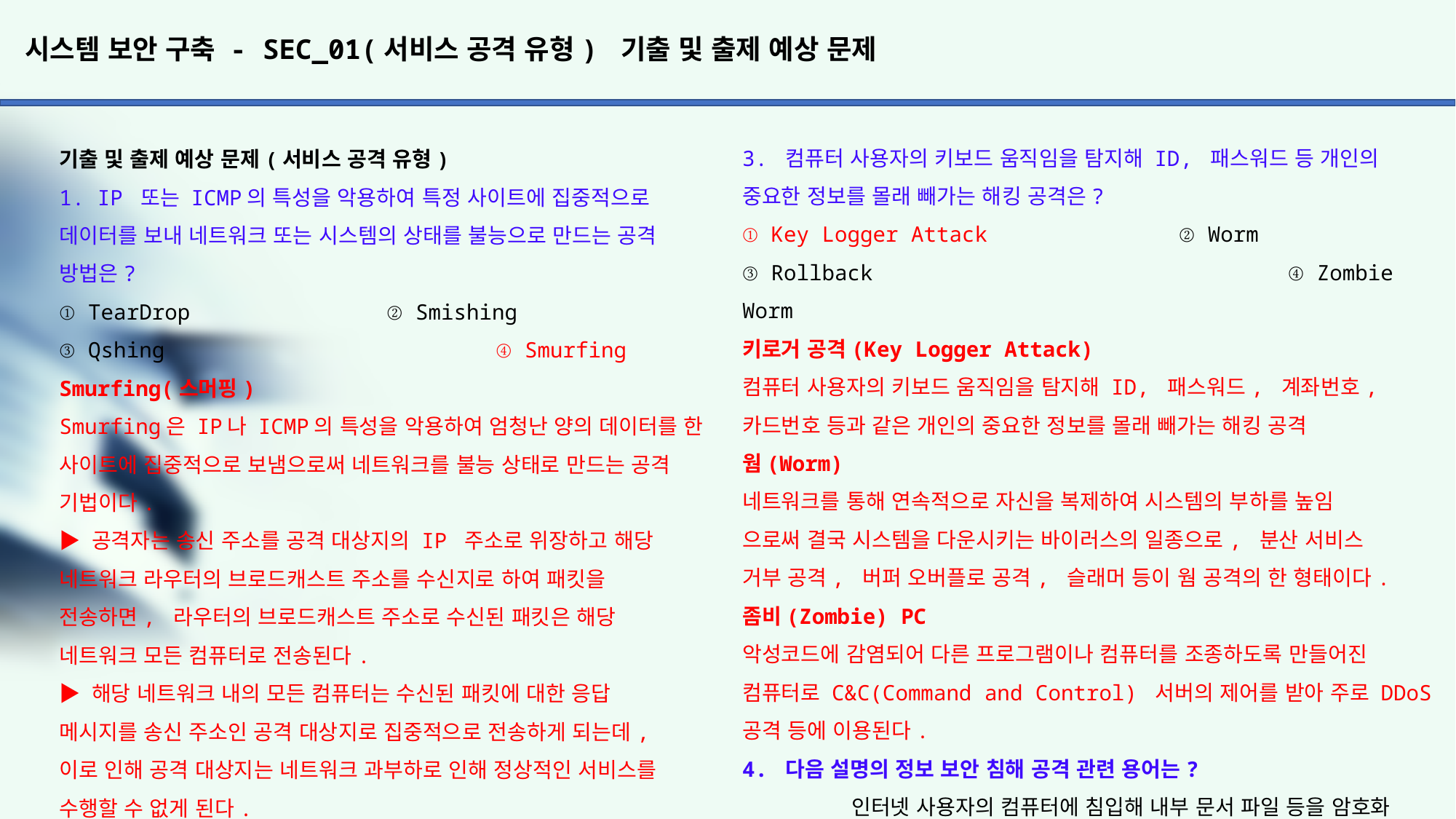

# 시스템 보안 구축 - SEC_01(서비스 공격 유형) 기출 및 출제 예상 문제
3. 컴퓨터 사용자의 키보드 움직임을 탐지해 ID, 패스워드 등 개인의
중요한 정보를 몰래 빼가는 해킹 공격은?
① Key Logger Attack 		② Worm
③ Rollback 				④ Zombie Worm
키로거 공격(Key Logger Attack)
컴퓨터 사용자의 키보드 움직임을 탐지해 ID, 패스워드, 계좌번호,
카드번호 등과 같은 개인의 중요한 정보를 몰래 빼가는 해킹 공격
웜(Worm)
네트워크를 통해 연속적으로 자신을 복제하여 시스템의 부하를 높임
으로써 결국 시스템을 다운시키는 바이러스의 일종으로, 분산 서비스
거부 공격, 버퍼 오버플로 공격, 슬래머 등이 웜 공격의 한 형태이다.
좀비(Zombie) PC
악성코드에 감염되어 다른 프로그램이나 컴퓨터를 조종하도록 만들어진
컴퓨터로 C&C(Command and Control) 서버의 제어를 받아 주로 DDoS 공격 등에 이용된다.
4. 다음 설명의 정보 보안 침해 공격 관련 용어는?
	인터넷 사용자의 컴퓨터에 침입해 내부 문서 파일 등을 암호화
	해 사용자가 열지 못하게 하는 공격으로, 암호 해독용 프로그램 	의 전달을 조건으로 사용자에게 돈을 요구하기도 한다.
① Smishing 		② C-brain
③ Trojan Horse 	④ Ransomware
랜섬웨어(Ransomware)
인터넷 사용자의 컴퓨터에 잠입해 내부 문서나 파일 등을 암호화해
사용자가 열지 못하게 하는 프로그램으로, 암호 해독용 프로그램의
전달을 조건으로 사용자에게 돈을 요구하기도 한다.
C-brain
1987년 10월 미국 델라웨어 대학교에서 발견되었으며, 이 때문에 델라웨어 바이러스라고도 불리기도 한다. 1985년 파키스탄의 바시트
파루크 알비와 암자드 파루크 알비 형제가 자신들이 만든 소프웨어가
불법 복제되어 퍼지자 이에 복수하려고 불법 복제 방지를 위해 제작
했다고 한다. 세계 최초의 퍼스널 컴퓨터 바이러스로써, 1988년에
발견된 13일의 금요일과 함께 이를 모방한 수많은 컴퓨터 바이러스가 미국에서 제작, 전파되기 시작하였다. 브레인 바이러스는 5.25 디스켓
에만 감염된다. 당시에는 5.25인치가 많이 쓰였기 때문에 피해가 꽤
컸지만, 3.5인치 디스켓의 등장으로 함께 5.25인치가 역사 속에서 퇴장
하고, 현재는 5.25인치는 커녕 3.5인치를 사용하는 사람도 거의 없기
때문에 평범하게 컴퓨터를 쓰는 사람이 이 바이러스에 걸릴 확률은
0프로 라고 보면 된다.
이 바이러스는 한국에서는 1988년 5월에 처음 발견되었으며, 이로 인해
V3의 선조격인 Vaccine.com이 제작되었다.
당시 국내에서 브레인 바이러스와 관련된 분석 글을 쓰고 어셈블리어로
이 바이러스를 제거하는 프로그램을 짠 서울대 의대생이 있었는데, 그
사람이 바로 안철수이다.
트로이 목마(Trojan Horse)
정상적인 기능을 하는 프로그램으로 위장하여 프로그램 내에 숨어 있다
가 해당 프로그램이 동작할 때 활성화 되어 부작용을 일으키는 것으로,
자기복제 능력은 없다.
기출 및 출제 예상 문제(서비스 공격 유형)
1. IP 또는 ICMP의 특성을 악용하여 특정 사이트에 집중적으로 데이터를 보내 네트워크 또는 시스템의 상태를 불능으로 만드는 공격 방법은?
① TearDrop 		② Smishing
③ Qshing 			④ Smurfing
Smurfing(스머핑)
Smurfing은 IP나 ICMP의 특성을 악용하여 엄청난 양의 데이터를 한 사이트에 집중적으로 보냄으로써 네트워크를 불능 상태로 만드는 공격 기법이다.
▶ 공격자는 송신 주소를 공격 대상지의 IP 주소로 위장하고 해당
네트워크 라우터의 브로드캐스트 주소를 수신지로 하여 패킷을
전송하면, 라우터의 브로드캐스트 주소로 수신된 패킷은 해당
네트워크 모든 컴퓨터로 전송된다.
▶ 해당 네트워크 내의 모든 컴퓨터는 수신된 패킷에 대한 응답
메시지를 송신 주소인 공격 대상지로 집중적으로 전송하게 되는데,
이로 인해 공격 대상지는 네트워크 과부하로 인해 정상적인 서비스를 수행할 수 없게 된다.
▶ Smurfing 공격을 무력화 하는 방법 중 하나는 각 네트워크 라우터에서 브로드캐스트 주소를 사용할 수 없게 미리 설정해 놓는 것이다.
TearDrop(티어드룹)
데이터의 송, 소신 과정에서 패킷의 크기가 커 여러 개로 분할 되어 전송될 때 분할 순서를 알 수 있도록 Fragment Offset 값을
함께 전송하는데, TearDrop은 이 Offset 값을 변경시켜 수신 측
에서 패킷을 재조립 할 때, 오류로 인한 과부하를 발생 시킴 으로써 시스템이 다운되도록 하는 공격 기법이다.
▶ TearDrop에 대비하기 위해서는 Fragment Offset 이 잘못된 경우 해당 패킷을 폐기하도록 설정한다.
스미싱(Smishing)
▶ 문자 메시지(SMS)를 이용해 사용자의 개인 신용 정보를 빼내는
공격 기법이다.
▶ 초기에는 문자 메시지를 이용해 개인 비밀정보나 소액 결제를
유도하는 형태로 시작되었다.
▶ 현재는 각종 행사 안내, 경품 안내 등의 문자 메시지에 링크를
걸어 안드로이드 앱 설치 파일인 apk 파일을 설치하도록 유도하여
사용자 정보를 빼가는 수법으로 계속 진화되고 있다.
큐싱(Qshing)
QR 코드(Quick Response Code)를 통해 악성 앱의 다운로드를 유도
하거나 악성 프로그램을 설치하도록 하는 금융사기 기법의 하나로,
QR 코드와 개인정보 및 금융정보를 낚는다(Fishing)는 의미의 합성 신조어이다.
2. DDoS 공격과 연관이 있는 공격 방법은?
① Secure shell		② Tribe Flood Network
③ Nimda			④ Deadlock
DDoS(Distributed Denial of Service, 분산 서비스 거부) 공격 기법
DDoS 공격은 여러 곳에 분산된 공격 지점에서 한 곳의 서버에 대해 분산 서비스 공격을 수행하는 것으로, 네트워크에서 취약점
이 있는 호스트들을 탐색한 후 이들 호스트들이 분산 서비스 공격용 툴을 설치하여 에이전트(Agent)로 만든 후 DDoS 공격에 이용한다.
▶ 공격의 범위를 확대하기 위해 일부 호스트에 다수의 에이전트
를 관리할 수 있는 핸들러(Handler) 프로그램을 설치하여 마스터
로 지정한 공격에 이용하기도 한다.
분산 서비스 공격용 툴 : 에이전트의 역할을 수행하도록 설계된
프로그램으로 데몬(Daemon)이라고 부르며, 다음과 같은 종류가
있다.
▶ Trinoo : 분산 서비스 거부 공격 도구로 Attacker, Master, Agent로 공격 네트워크를 구성해 UDP Flooding 공격을 수행함.
공격자는 Master에 접속해 공격 명령을 내리고 Master는 Agent
에게 공격 대상에 대한 명령을 내리면 Agent는 해당 희생자에게
DDoS 공격을 수행한다.
▶ UPD Flooding 공격 : DoS(Denial of Service) 공격의 일종으로
대량의 UDP 패킷을 이용하여 대상 호스트의 네트워크 자원을 소모
시키는 공격을 의미한다.
▶ TFN(Tribe Flooding Network) : UDP Flooding 뿐만 아니라 TCP
SYN Flood 공격, ICMP 응답 요청, 스머핑 공격 등을 수행함.
▶ TFN2K : TFN의 확장판
▶ Stacheldraht(스타 흐 라트) : 이전 툴들의 기능을 유지하면서,
공격자, 마스터, 에이전트가 쉽게 노출되지 않도록 암호화된 통신
을 수행하며, 툴이 자동적으로 업데이트 되도록 설계됨.
SSH란 Secure Shell Protocol, 즉 네트워크 프로토콜 중 하나로
컴퓨터와 컴퓨터가 인터넷과 같은 Public Network를 통해 서로
통신을 할 때 보안적으로 안전하게 통신을 하기 위해 사용하는 프로토콜을 의미한다.
님다(Nimda)는 2001년 9월에 발생한 컴퓨터 바이러스이다.
미국, 유럽, 라틴 아메리카에서 동시에 발생하였던, 단 22분만에
인터넷에 가장 넓게 확산된 악성 바이러스로 막대한 경제적 손실
을 발생시켰다. 님다 바이러스는 윈도우 계열의 서버를 사용하는 PC를 공격대상으로 하고 파일을 통해 서버를 감염시킨다.
님다(Nimda)라는 명칭은 관리자를 admin을 거꾸로 한 것으로 보이며, 만든 사람은 아직까지 밝혀지지 않았다.
DeadLock(교착 상태) : 프로세스가 자원을 얻지 못해 다음 처리를
하지 못하는 상태로, 교착 상태라고도 하며 시스템적으로 한정된
자원을 여러 곳에서 사용하려고 할 때 발생한다.
▶ 멀티 프로그래밍 환경에서 한정된 자원을 사용하려고 서로 경쟁하는 상황이 발생할 수 있다.
▶ 어떤 프로세스가 자원을 요청했을 때 그 시각에 그 자원을
사용할 수 없는 상황이 발생할 수 있고 그 때는 프로세스가 대기 상태로 들어가게 된다.